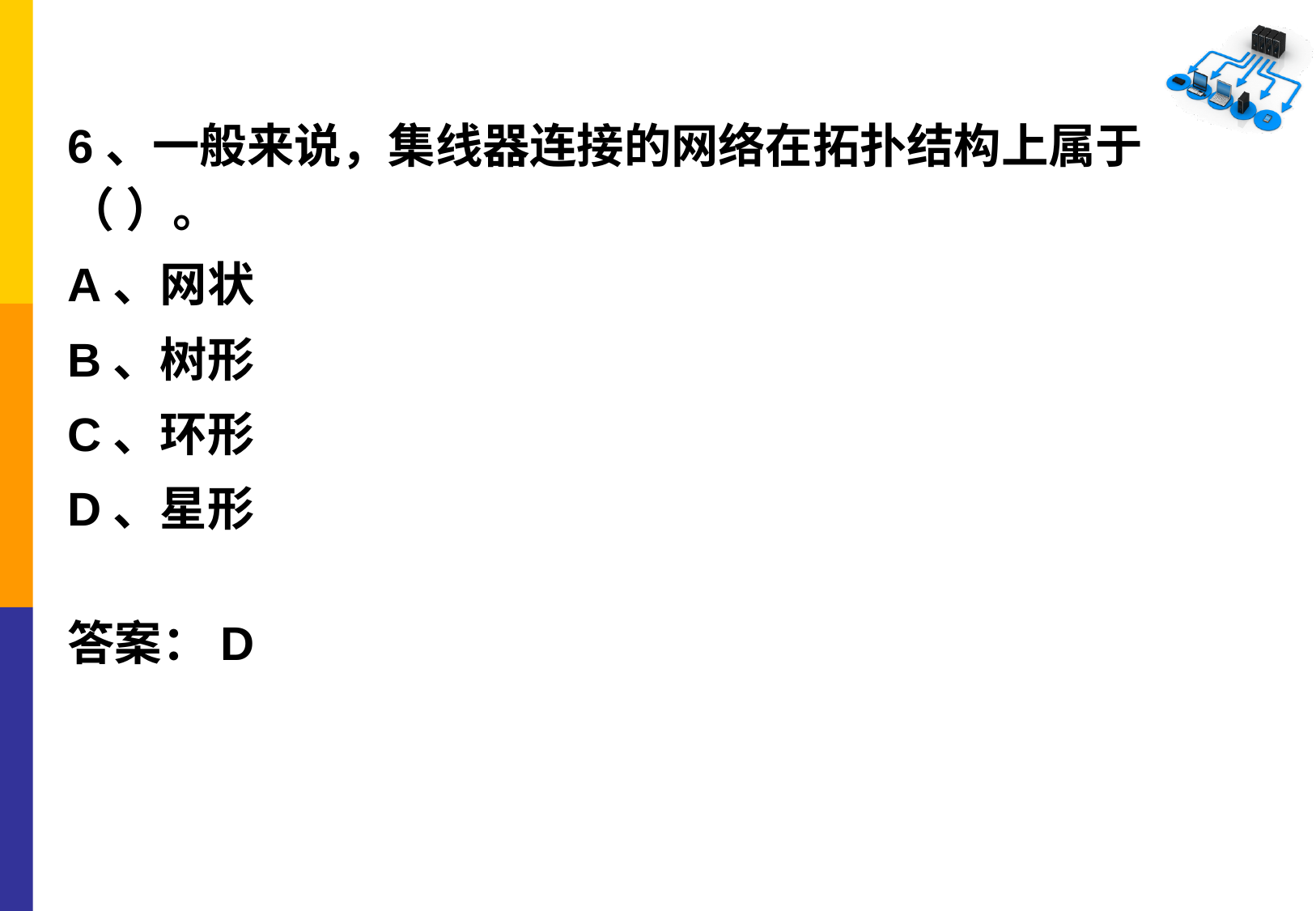

6、一般来说，集线器连接的网络在拓扑结构上属于（ ）。
A、网状
B、树形
C、环形
D、星形
答案：D